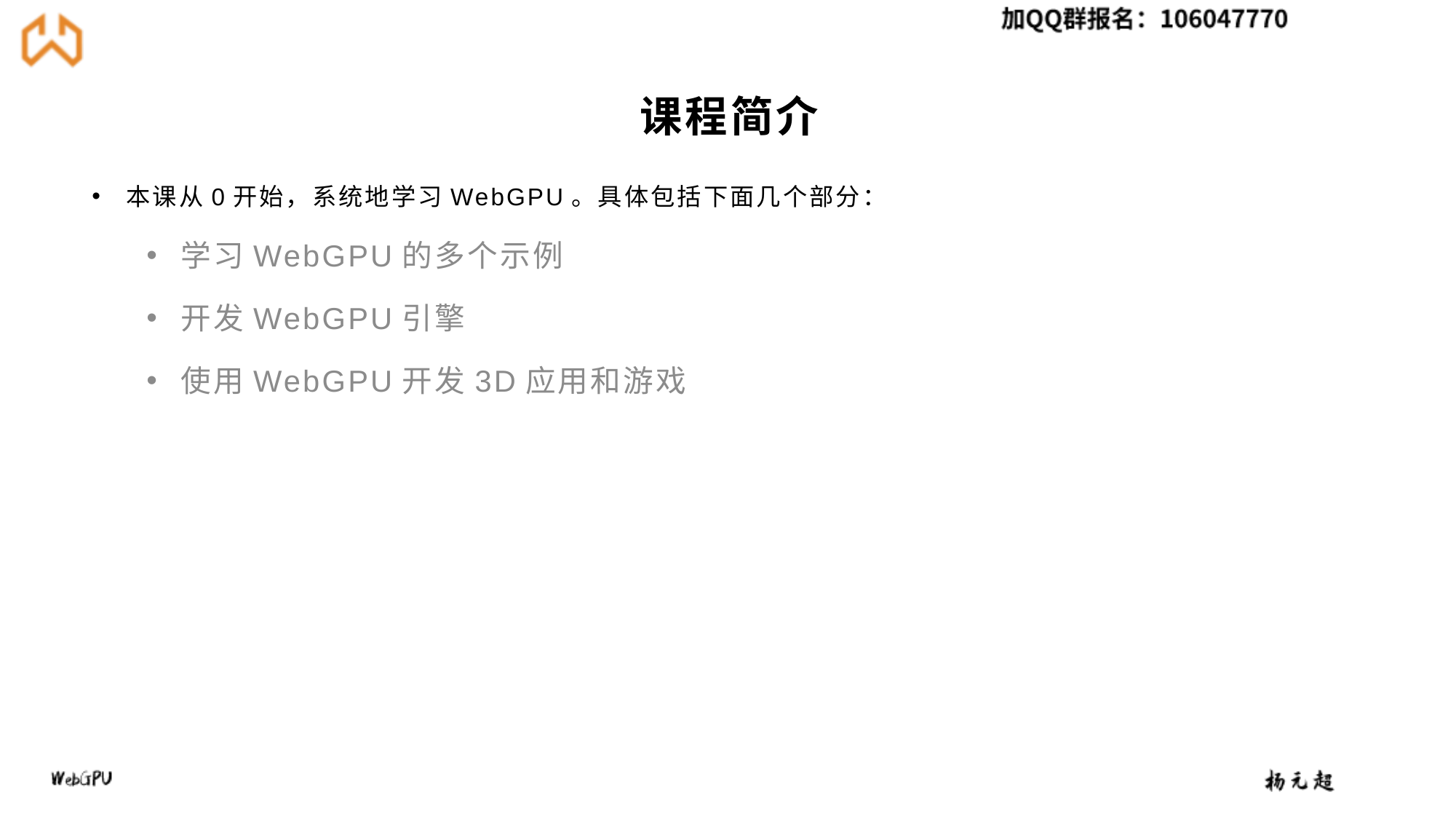

# 课程简介
本课从0开始，系统地学习WebGPU。具体包括下面几个部分：
学习WebGPU的多个示例
开发WebGPU引擎
使用WebGPU开发3D应用和游戏